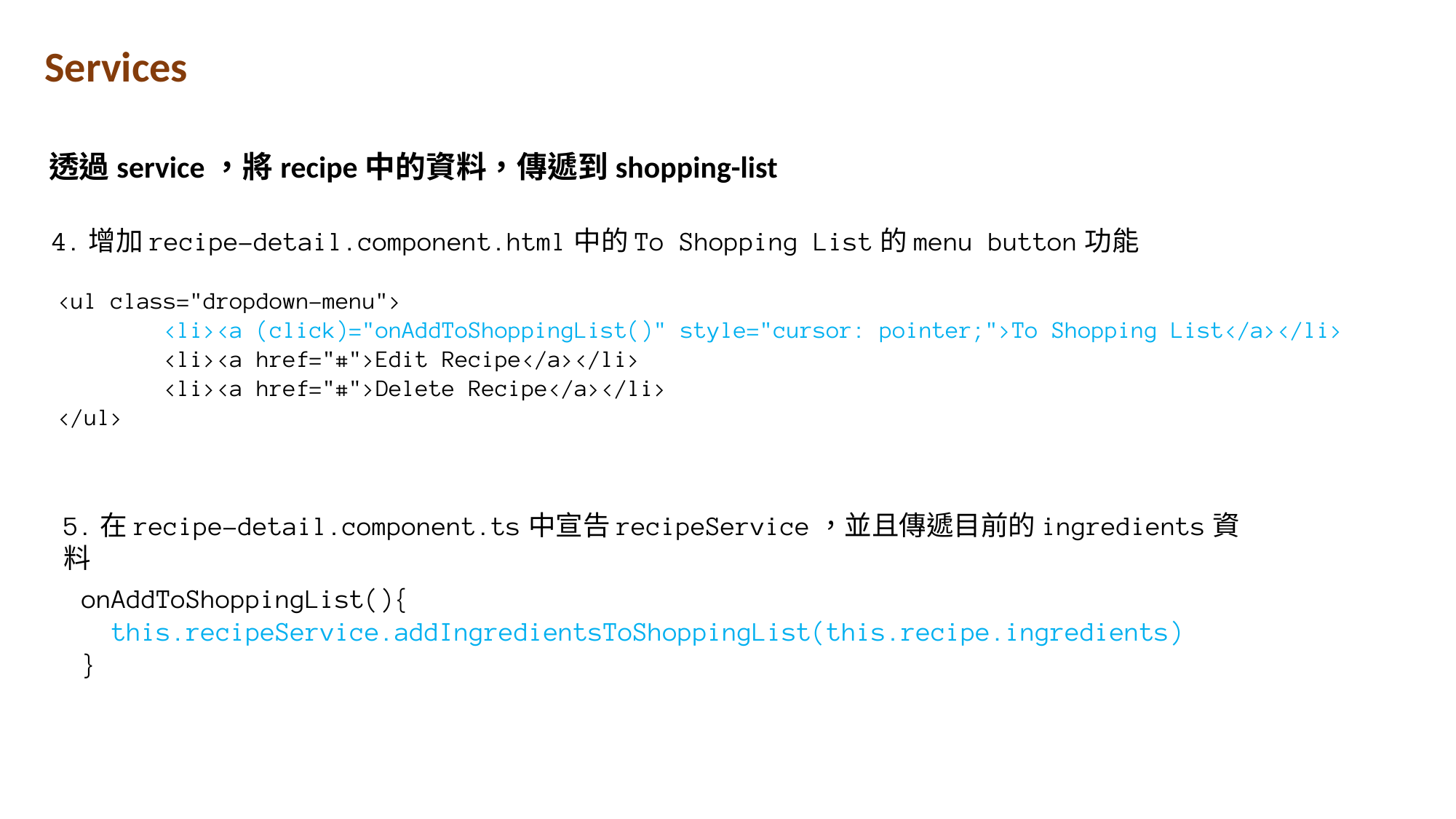

Services
透過service，將recipe中的資料，傳遞到shopping-list
4.增加recipe-detail.component.html中的To Shopping List的menu button功能
<ul class="dropdown-menu">
        <li><a (click)="onAddToShoppingList()" style="cursor: pointer;">To Shopping List</a></li>
        <li><a href="#">Edit Recipe</a></li>
        <li><a href="#">Delete Recipe</a></li>
</ul>
5.在recipe-detail.component.ts中宣告recipeService，並且傳遞目前的ingredients資料
  onAddToShoppingList(){
    this.recipeService.addIngredientsToShoppingList(this.recipe.ingredients)
  }